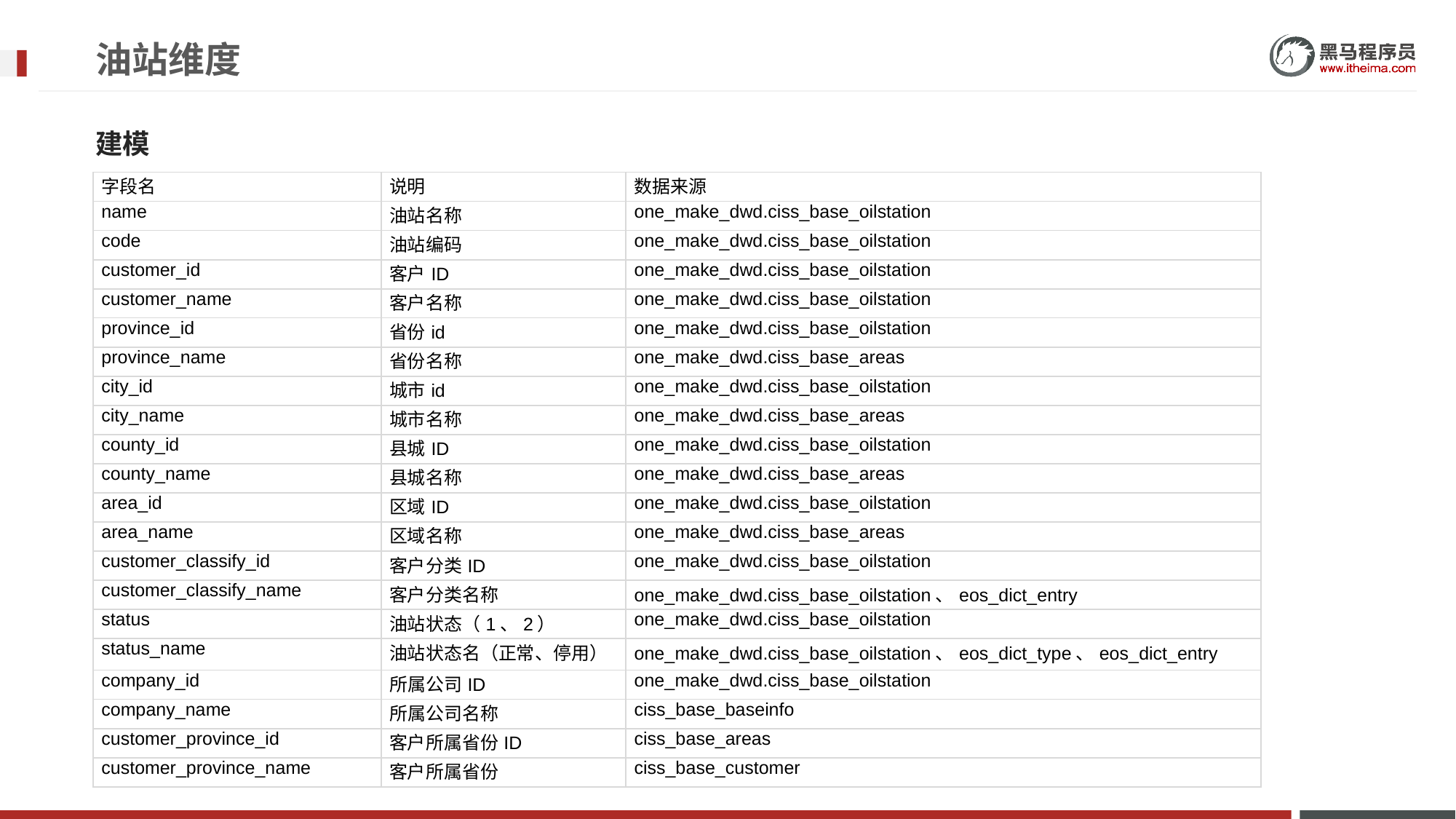

# 油站维度
建模
| 字段名 | 说明 | 数据来源 |
| --- | --- | --- |
| name | 油站名称 | one\_make\_dwd.ciss\_base\_oilstation |
| code | 油站编码 | one\_make\_dwd.ciss\_base\_oilstation |
| customer\_id | 客户ID | one\_make\_dwd.ciss\_base\_oilstation |
| customer\_name | 客户名称 | one\_make\_dwd.ciss\_base\_oilstation |
| province\_id | 省份id | one\_make\_dwd.ciss\_base\_oilstation |
| province\_name | 省份名称 | one\_make\_dwd.ciss\_base\_areas |
| city\_id | 城市id | one\_make\_dwd.ciss\_base\_oilstation |
| city\_name | 城市名称 | one\_make\_dwd.ciss\_base\_areas |
| county\_id | 县城ID | one\_make\_dwd.ciss\_base\_oilstation |
| county\_name | 县城名称 | one\_make\_dwd.ciss\_base\_areas |
| area\_id | 区域ID | one\_make\_dwd.ciss\_base\_oilstation |
| area\_name | 区域名称 | one\_make\_dwd.ciss\_base\_areas |
| customer\_classify\_id | 客户分类ID | one\_make\_dwd.ciss\_base\_oilstation |
| customer\_classify\_name | 客户分类名称 | one\_make\_dwd.ciss\_base\_oilstation、eos\_dict\_entry |
| status | 油站状态（1、2） | one\_make\_dwd.ciss\_base\_oilstation |
| status\_name | 油站状态名（正常、停用） | one\_make\_dwd.ciss\_base\_oilstation、eos\_dict\_type、eos\_dict\_entry |
| company\_id | 所属公司ID | one\_make\_dwd.ciss\_base\_oilstation |
| company\_name | 所属公司名称 | ciss\_base\_baseinfo |
| customer\_province\_id | 客户所属省份ID | ciss\_base\_areas |
| customer\_province\_name | 客户所属省份 | ciss\_base\_customer |